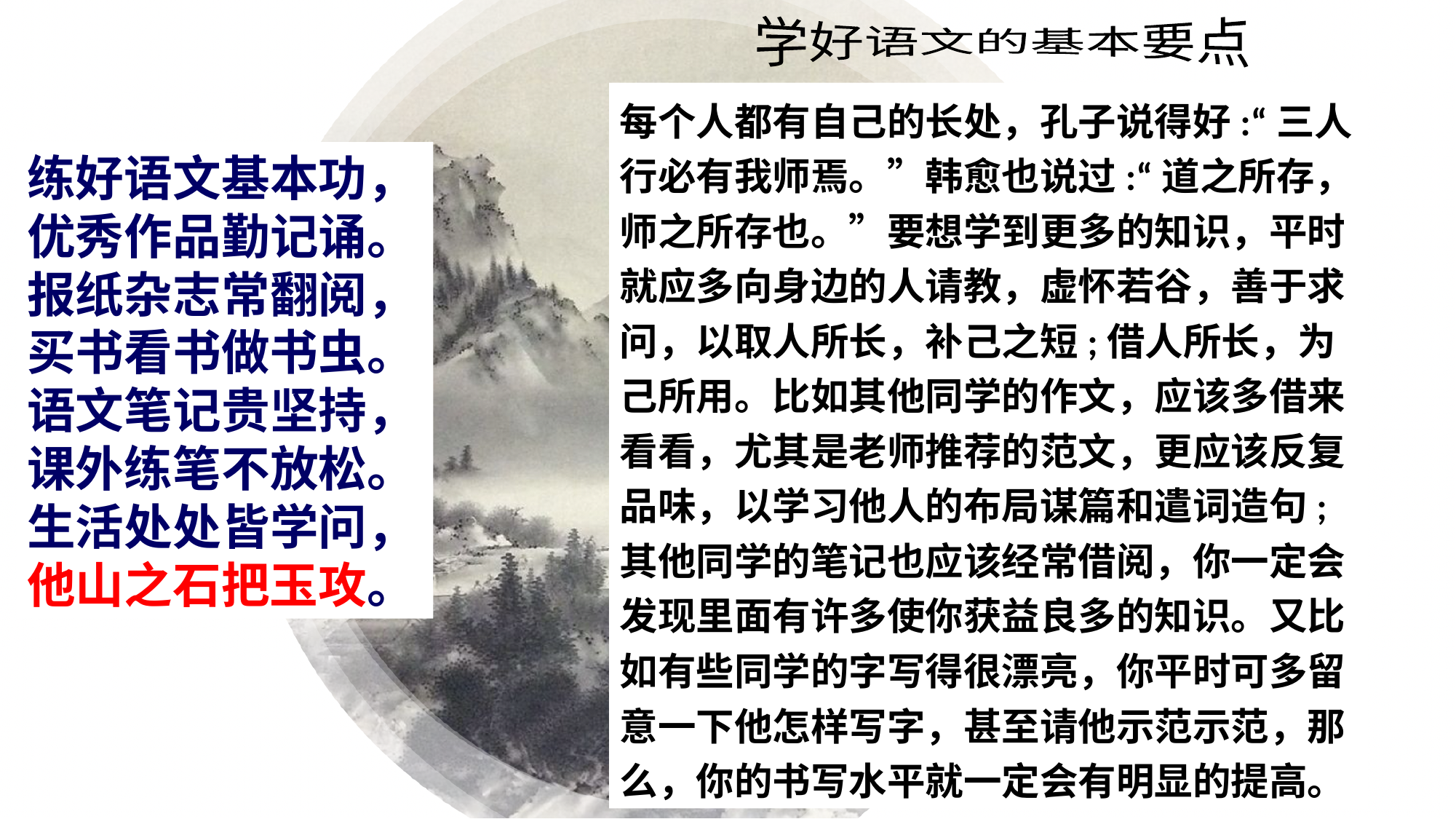

学好语文的基本要点
每个人都有自己的长处，孔子说得好:“三人行必有我师焉。”韩愈也说过:“道之所存，师之所存也。”要想学到更多的知识，平时就应多向身边的人请教，虚怀若谷，善于求问，以取人所长，补己之短;借人所长，为己所用。比如其他同学的作文，应该多借来看看，尤其是老师推荐的范文，更应该反复品味，以学习他人的布局谋篇和遣词造句;其他同学的笔记也应该经常借阅，你一定会发现里面有许多使你获益良多的知识。又比如有些同学的字写得很漂亮，你平时可多留意一下他怎样写字，甚至请他示范示范，那么，你的书写水平就一定会有明显的提高。
练好语文基本功，
优秀作品勤记诵。
报纸杂志常翻阅，
买书看书做书虫。
语文笔记贵坚持，
课外练笔不放松。
生活处处皆学问，
他山之石把玉攻。